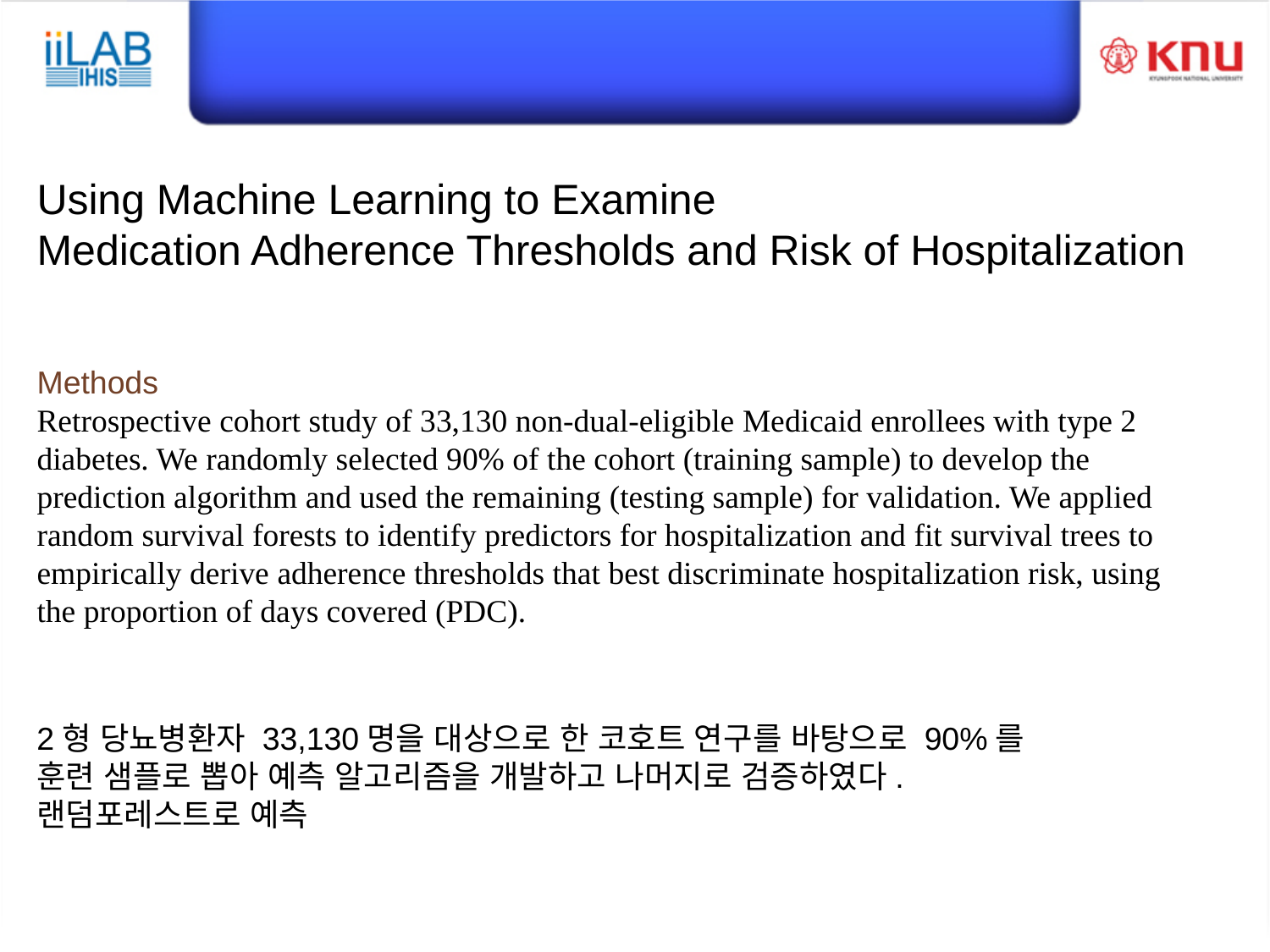

Using Machine Learning to Examine
Medication Adherence Thresholds and Risk of Hospitalization
Methods
Retrospective cohort study of 33,130 non-dual-eligible Medicaid enrollees with type 2 diabetes. We randomly selected 90% of the cohort (training sample) to develop the prediction algorithm and used the remaining (testing sample) for validation. We applied random survival forests to identify predictors for hospitalization and fit survival trees to empirically derive adherence thresholds that best discriminate hospitalization risk, using the proportion of days covered (PDC).
2형 당뇨병환자 33,130명을 대상으로 한 코호트 연구를 바탕으로 90%를 훈련 샘플로 뽑아 예측 알고리즘을 개발하고 나머지로 검증하였다.
랜덤포레스트로 예측